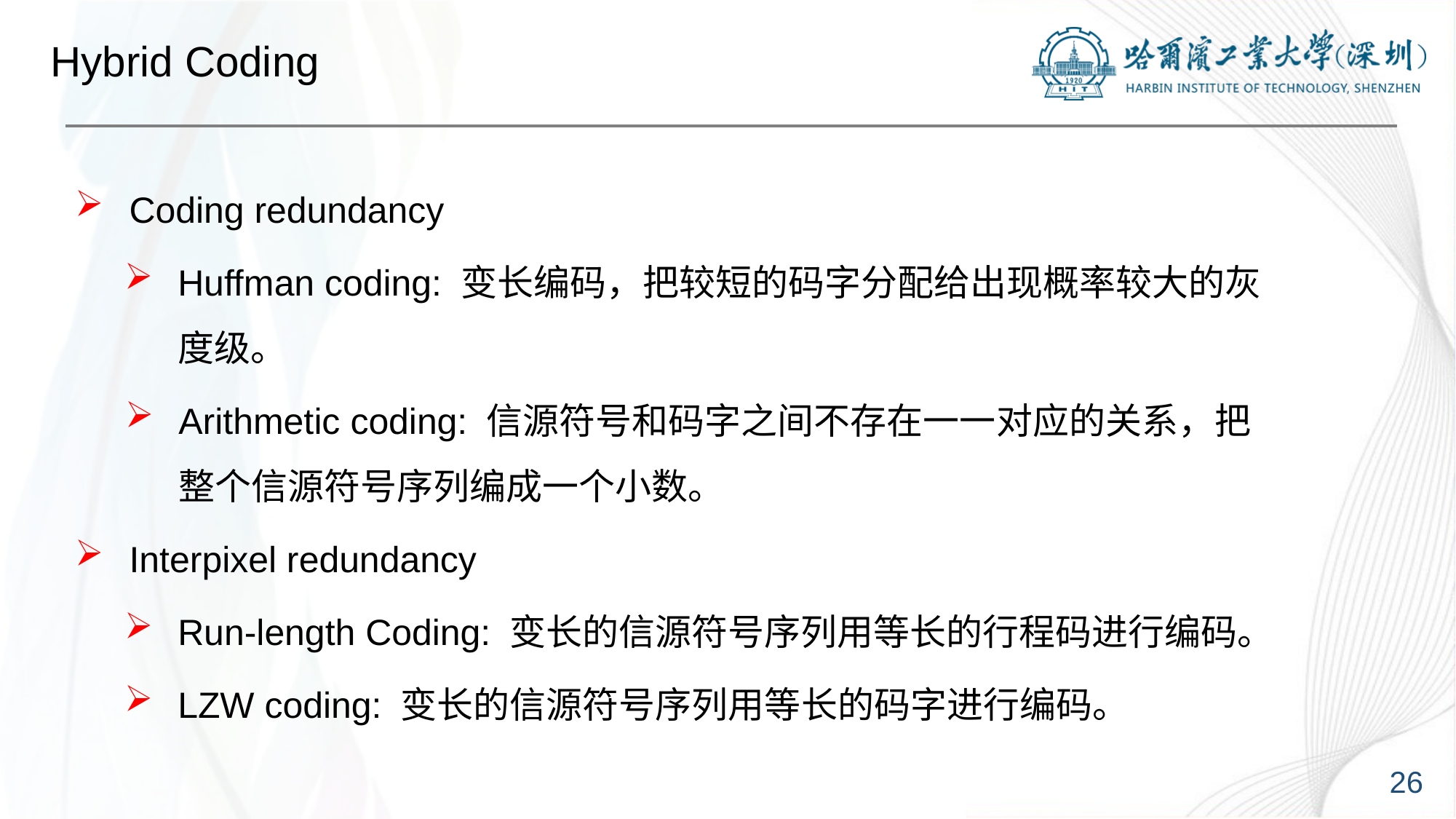

# Hybrid Coding
Coding redundancy
Huffman coding: 变长编码，把较短的码字分配给出现概率较大的灰度级。
Arithmetic coding: 信源符号和码字之间不存在一一对应的关系，把整个信源符号序列编成一个小数。
Interpixel redundancy
Run-length Coding: 变长的信源符号序列用等长的行程码进行编码。
LZW coding: 变长的信源符号序列用等长的码字进行编码。

26